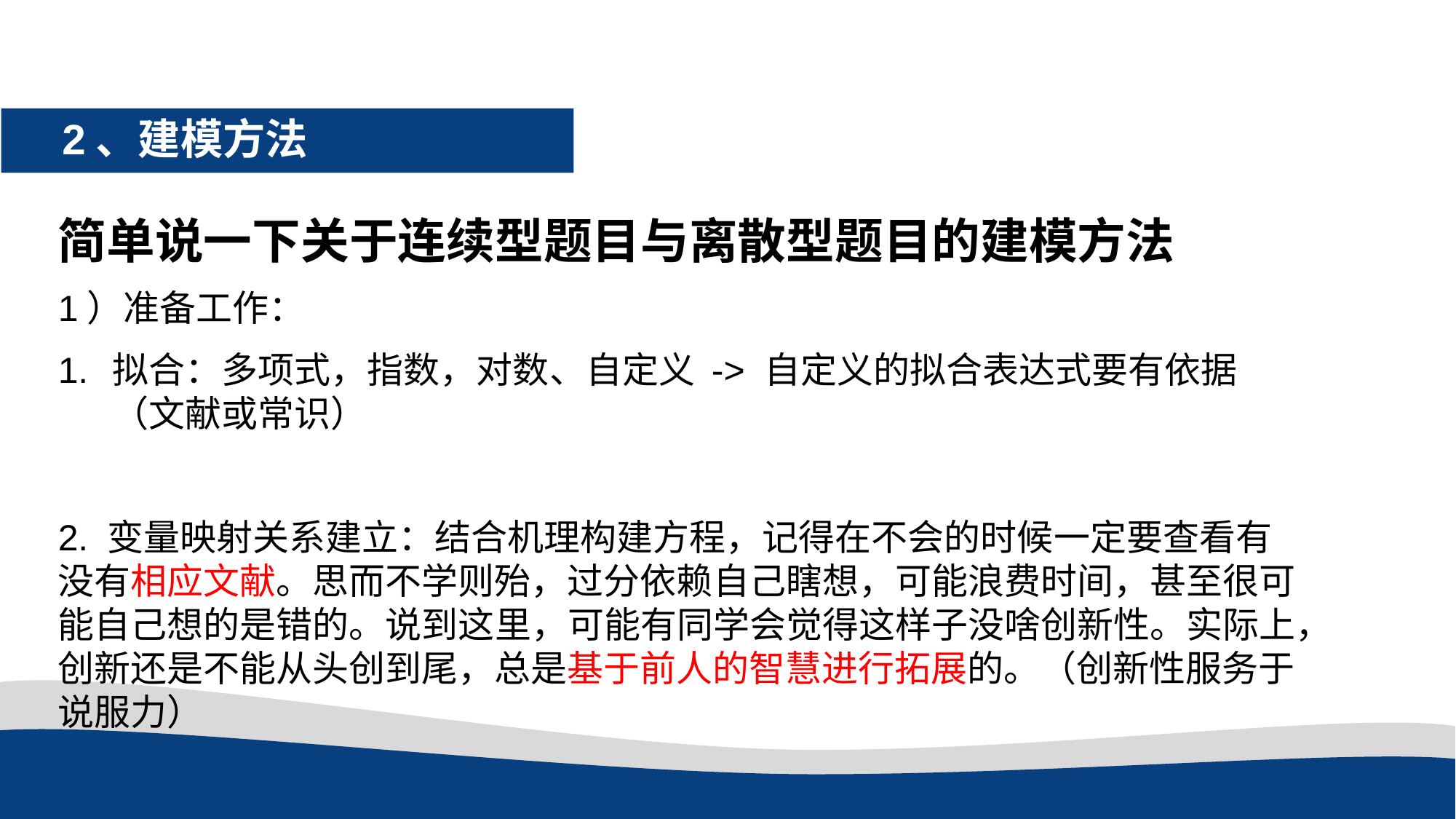

2、建模方法

简单说一下关于连续型题目与离散型题目的建模方法
1）准备工作：
拟合：多项式，指数，对数、自定义 -> 自定义的拟合表达式要有依据（文献或常识）

2. 变量映射关系建立：结合机理构建方程，记得在不会的时候一定要查看有没有相应文献。思而不学则殆，过分依赖自己瞎想，可能浪费时间，甚至很可能自己想的是错的。说到这里，可能有同学会觉得这样子没啥创新性。实际上，创新还是不能从头创到尾，总是基于前人的智慧进行拓展的。（创新性服务于说服力）